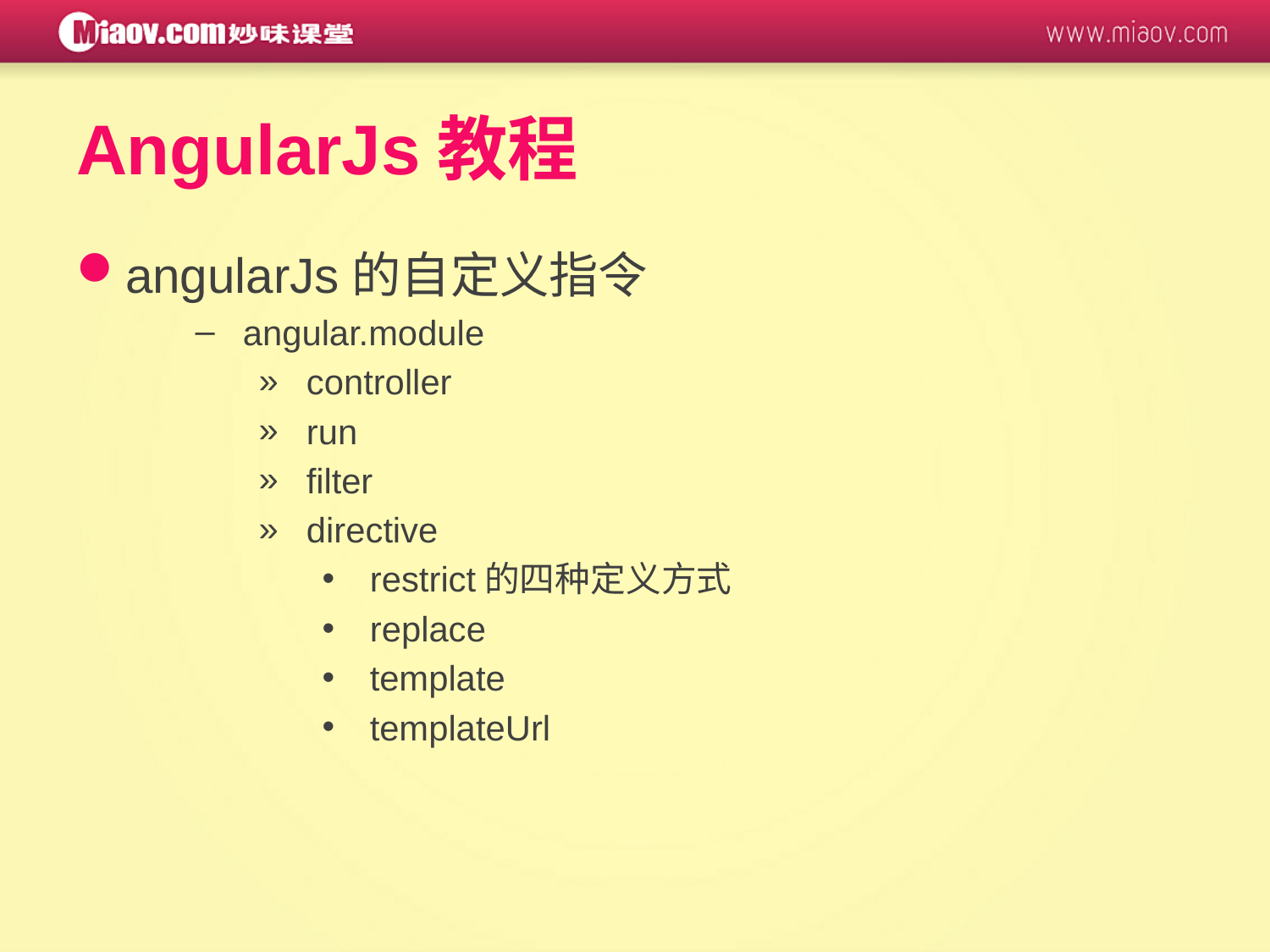

# AngularJs教程
angularJs的自定义指令
angular.module
controller
run
filter
directive
restrict的四种定义方式
replace
template
templateUrl